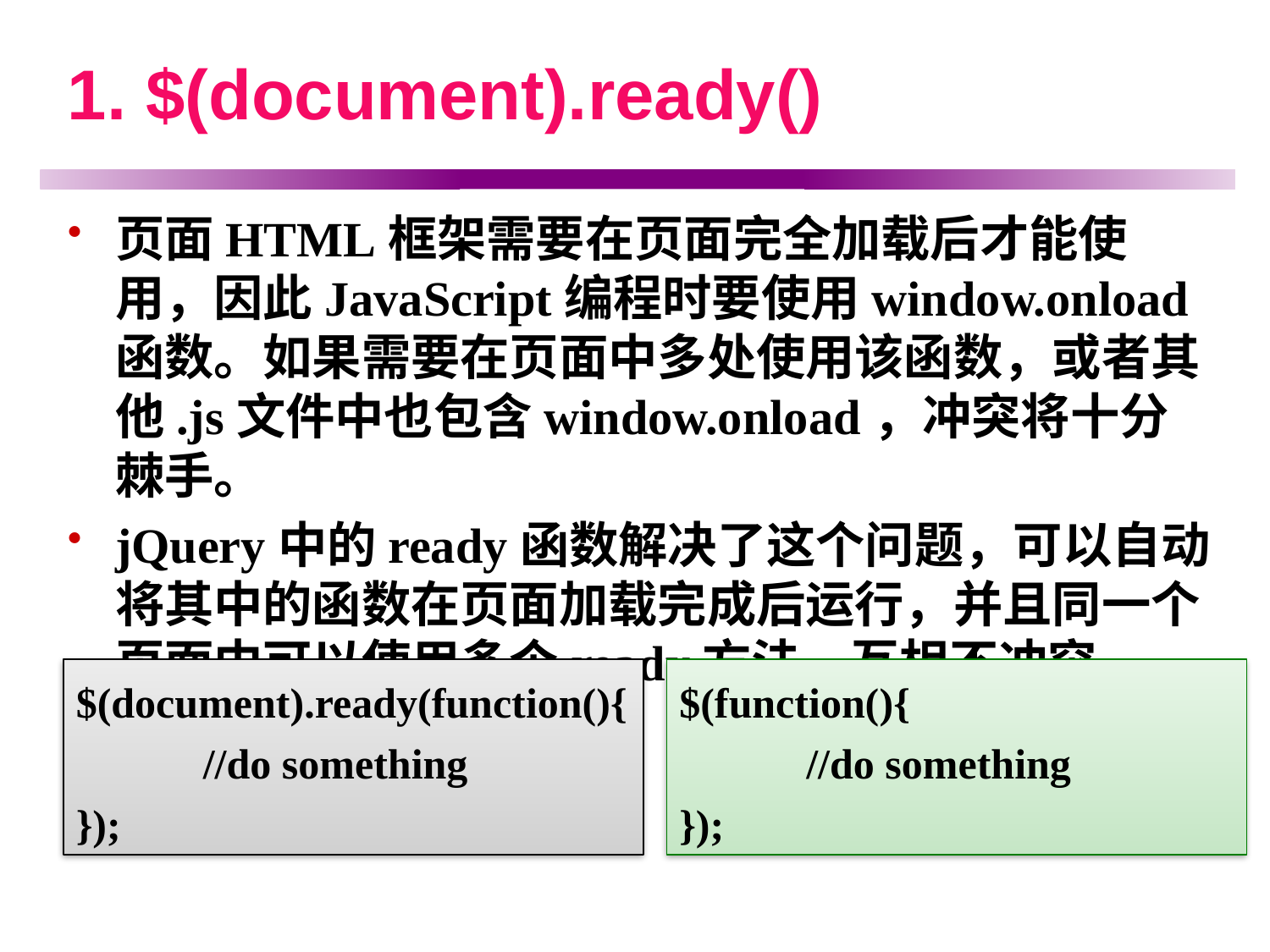

# 1. $(document).ready()
页面HTML框架需要在页面完全加载后才能使用，因此JavaScript编程时要使用window.onload函数。如果需要在页面中多处使用该函数，或者其他.js文件中也包含window.onload，冲突将十分棘手。
jQuery中的ready函数解决了这个问题，可以自动将其中的函数在页面加载完成后运行，并且同一个页面中可以使用多个ready方法，互相不冲突。
$(document).ready(function(){
	//do something
});
$(function(){
	//do something
});